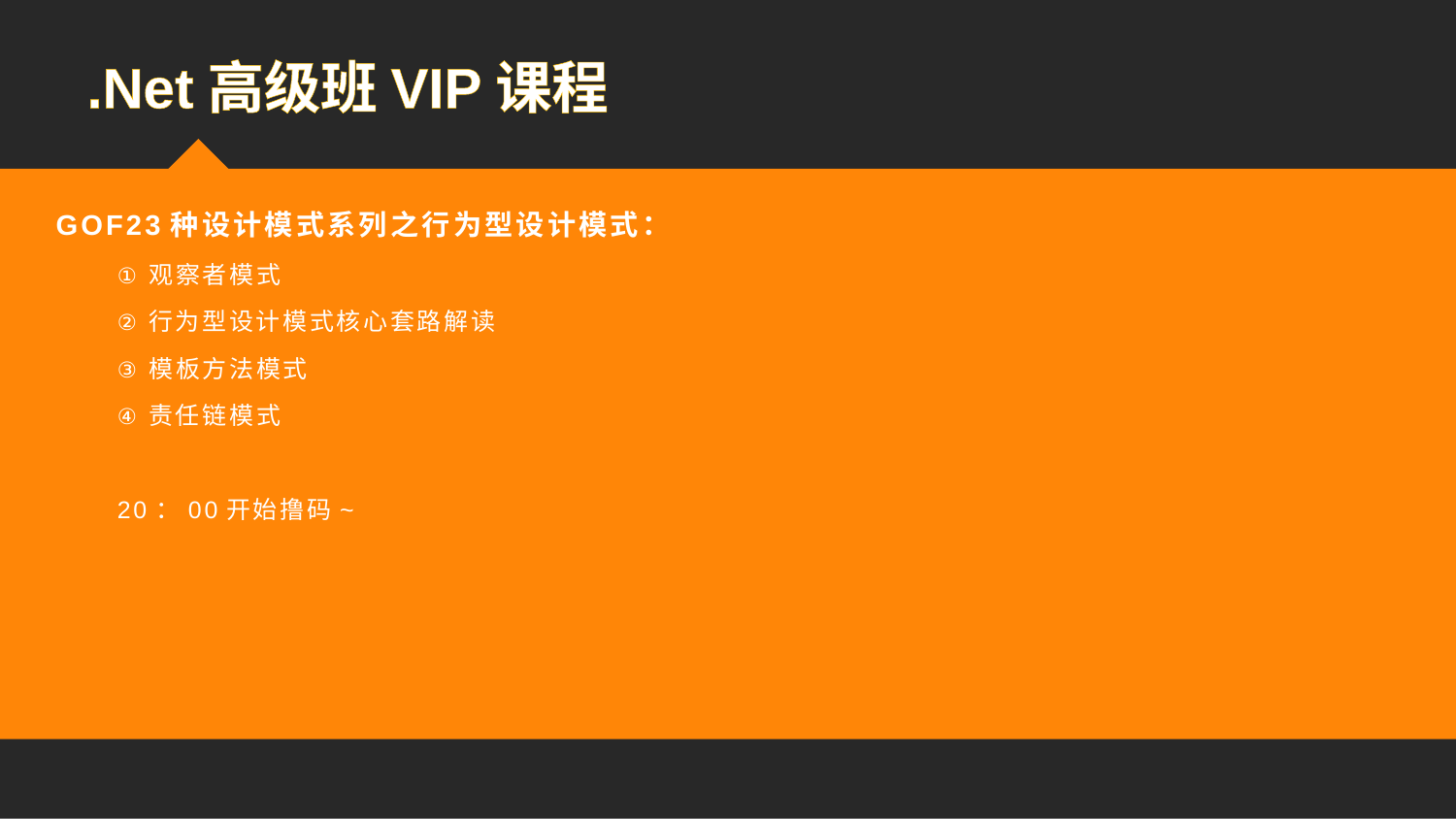

.Net高级班VIP课程

GOF23种设计模式系列之行为型设计模式：
观察者模式
行为型设计模式核心套路解读
模板方法模式
责任链模式

20：00开始撸码~